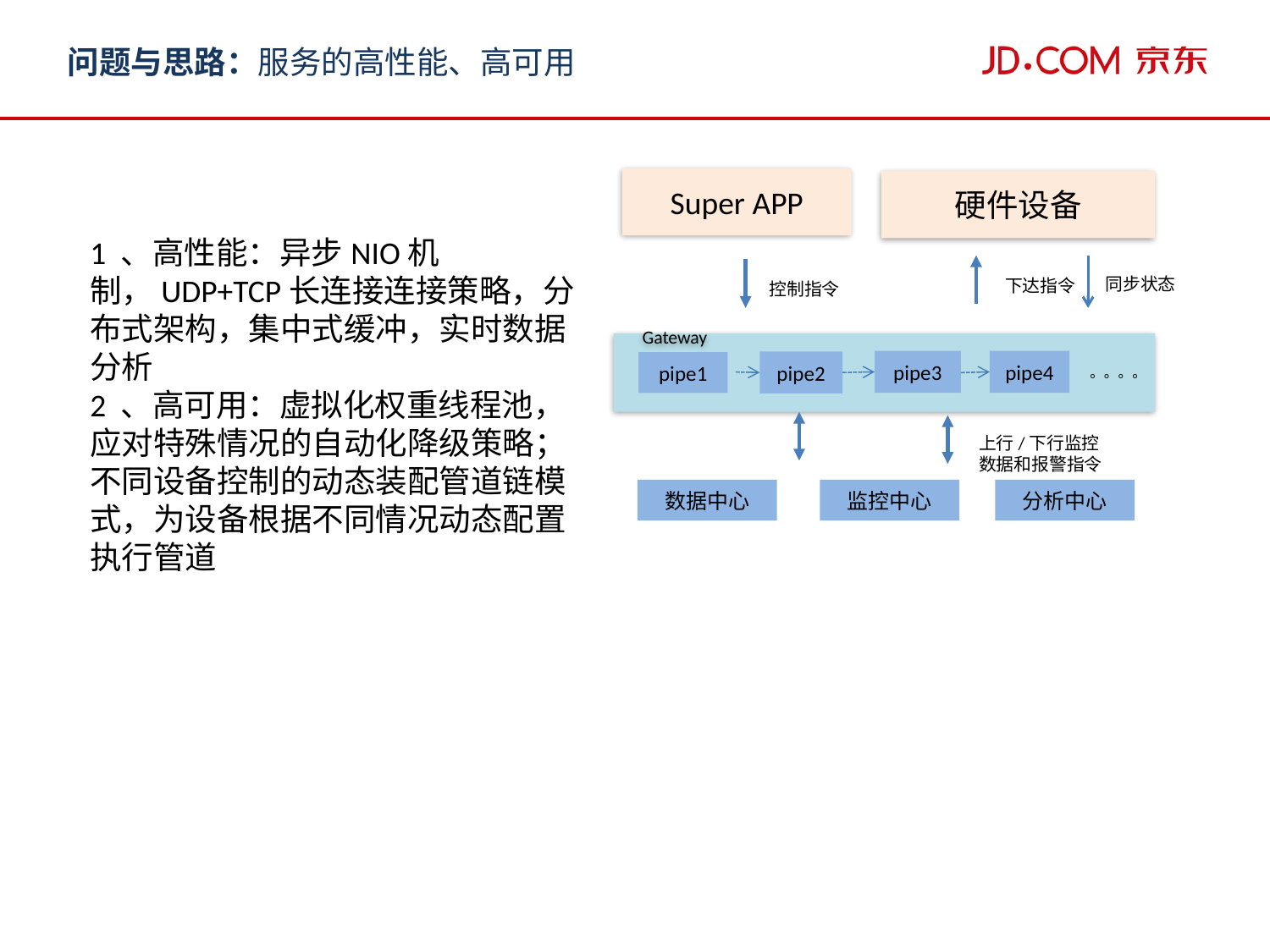

问题与思路：服务的高性能、高可用
Super APP
硬件设备
1 、高性能：异步NIO机制，UDP+TCP长连接连接策略，分布式架构，集中式缓冲，实时数据分析
2 、高可用：虚拟化权重线程池，应对特殊情况的自动化降级策略；不同设备控制的动态装配管道链模式，为设备根据不同情况动态配置执行管道
同步状态
下达指令
控制指令
Gateway

pipe3
pipe4
pipe2
pipe1
。。。。
上行/下行监控数据和报警指令
数据中心
监控中心
分析中心